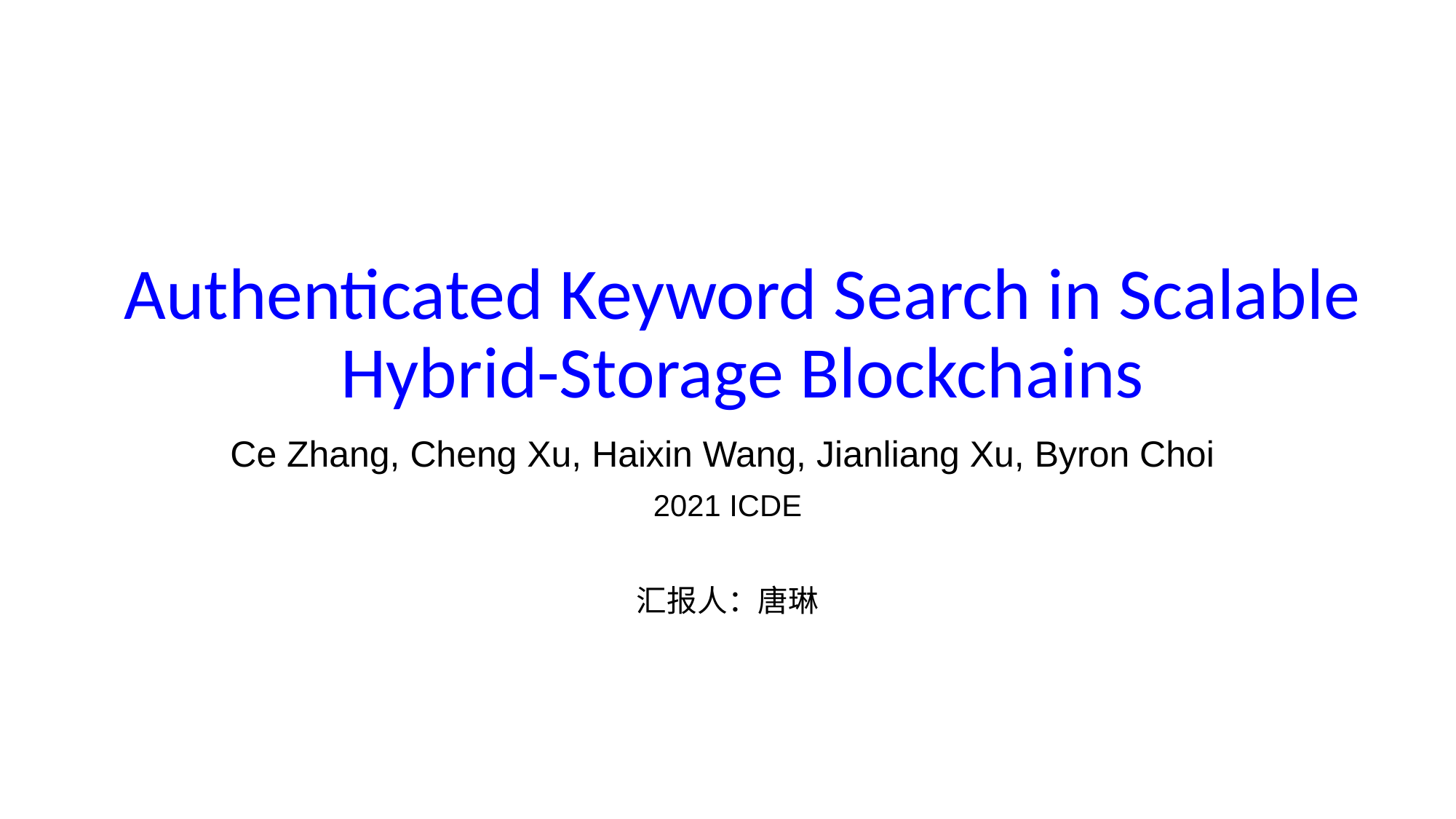

# Authenticated Keyword Search in Scalable Hybrid-Storage Blockchains
Ce Zhang, Cheng Xu, Haixin Wang, Jianliang Xu, Byron Choi
2021 ICDE

汇报人：唐琳